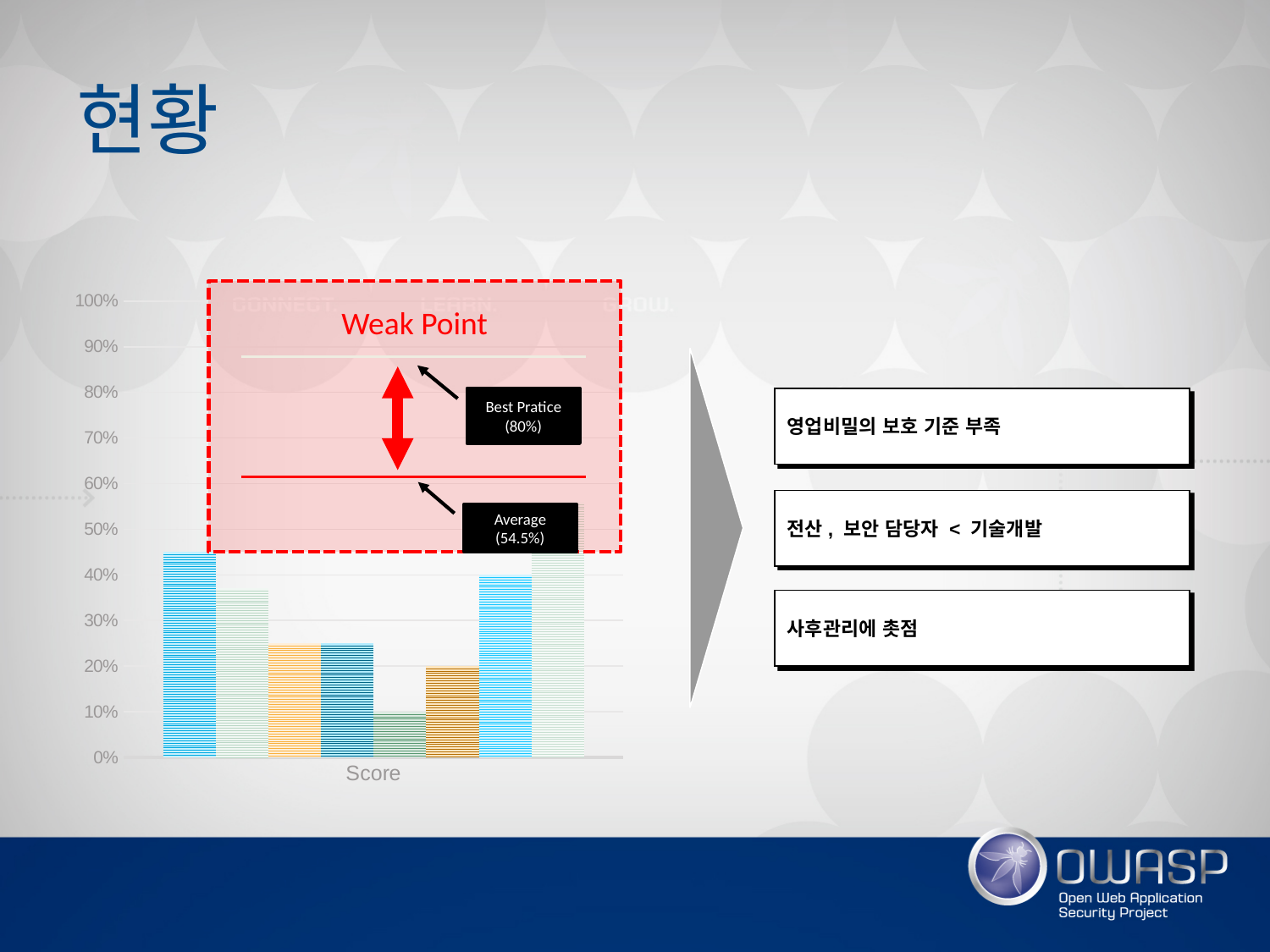

# 현황

### Chart

| Category | Workstation | Sensitive Information Management | Server-Basic | Server-Logging | Server-Firewall | Server-Patch Management | Server-Hardeing | Awareness |
|---|---|---|---|---|---|---|---|---|
| Score | 0.45 | 0.37 | 0.25 | 0.25 | 0.1 | 0.2 | 0.4 | 0.56 |
Weak Point
Best Pratice
(80%)
영업비밀의 보호 기준 부족
전산, 보안 담당자 < 기술개발

Average
(54.5%)
사후관리에 촛점